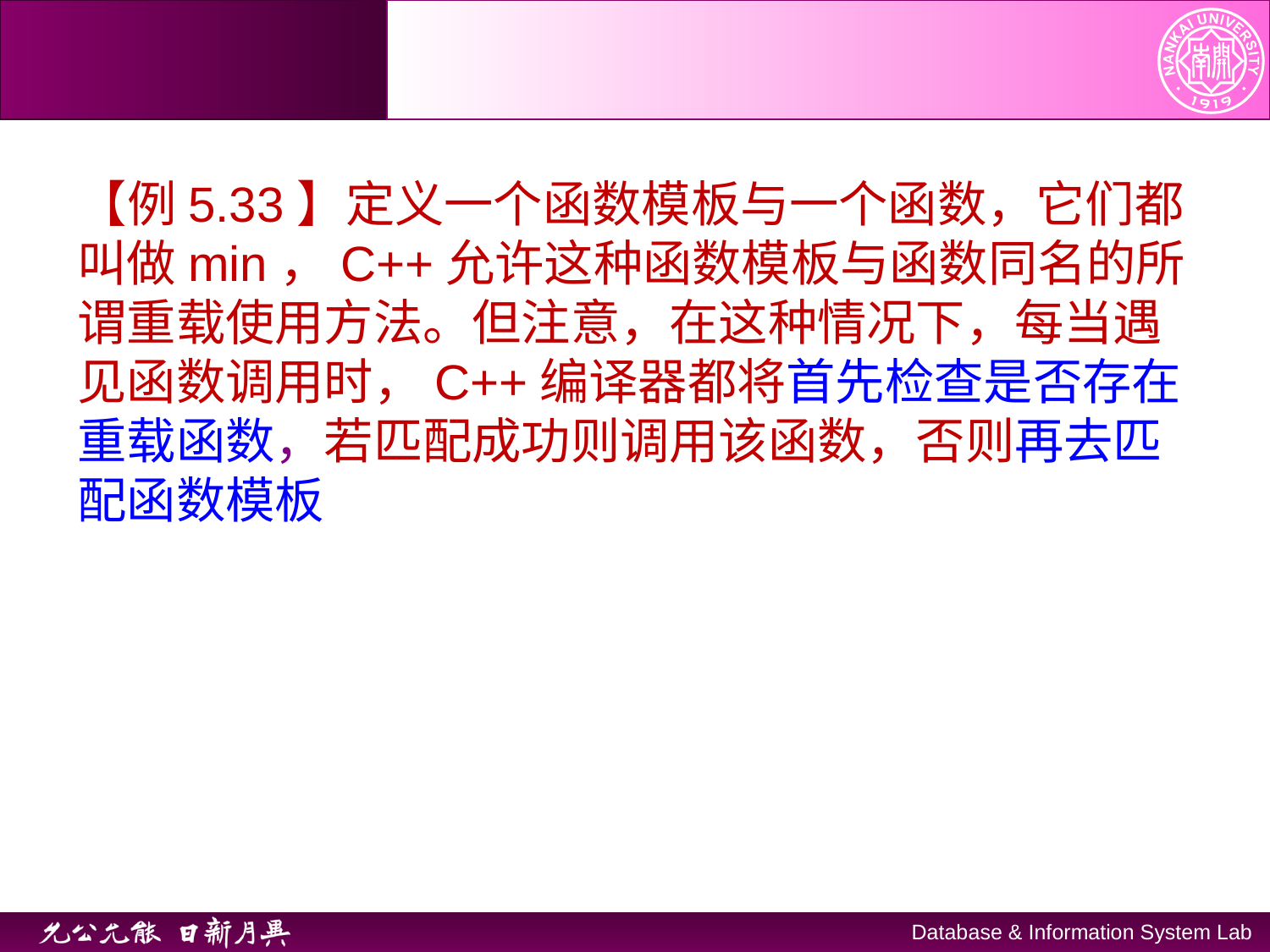

【例5.33】定义一个函数模板与一个函数，它们都叫做min，C++允许这种函数模板与函数同名的所谓重载使用方法。但注意，在这种情况下，每当遇见函数调用时，C++编译器都将首先检查是否存在重载函数，若匹配成功则调用该函数，否则再去匹配函数模板